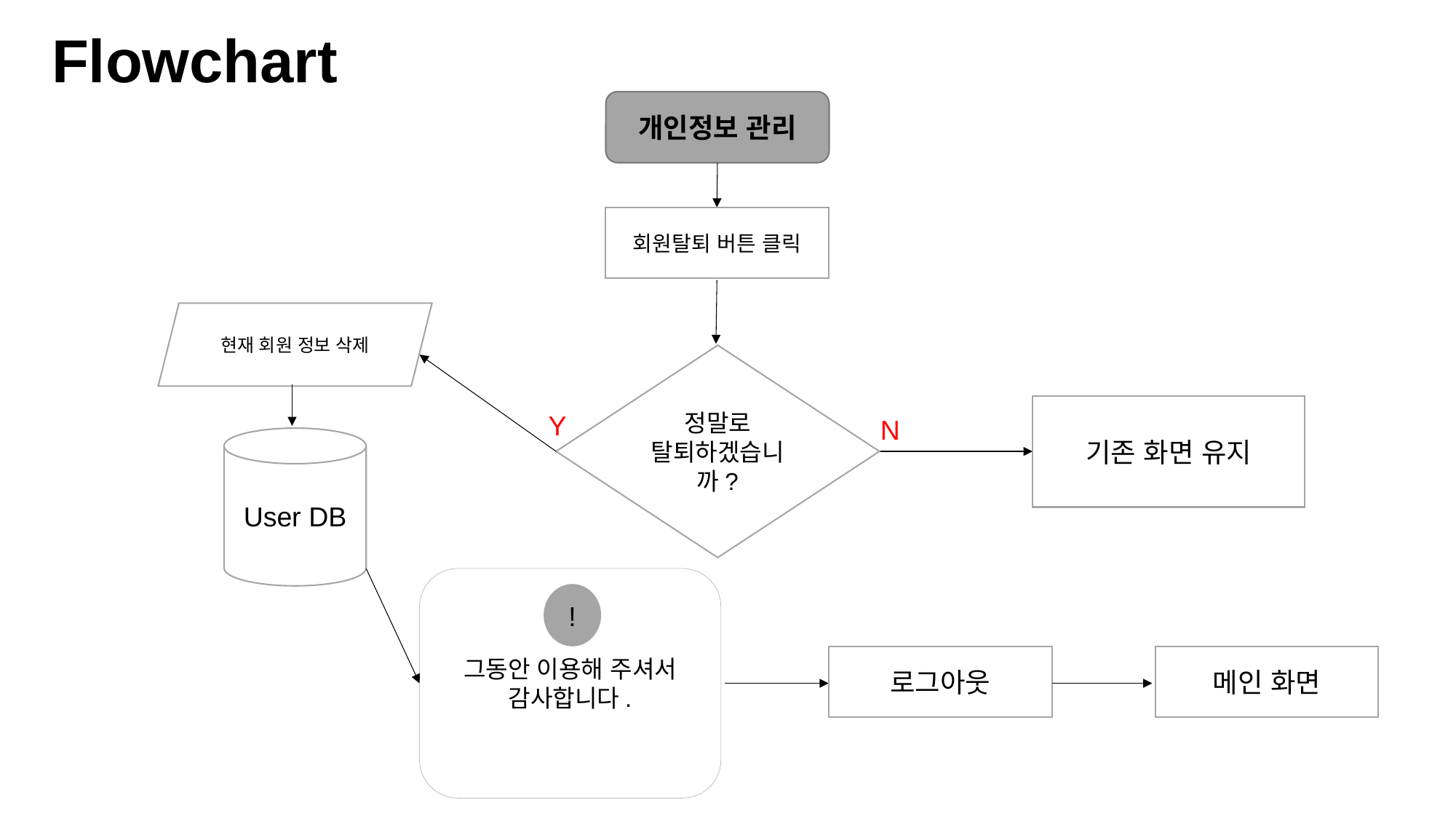

Flowchart
개인정보 관리
회원탈퇴 버튼 클릭
현재 회원 정보 삭제
정말로 탈퇴하겠습니까?
기존 화면 유지
Y
N
User DB
그동안 이용해 주셔서 감사합니다.
!
메인 화면
로그아웃